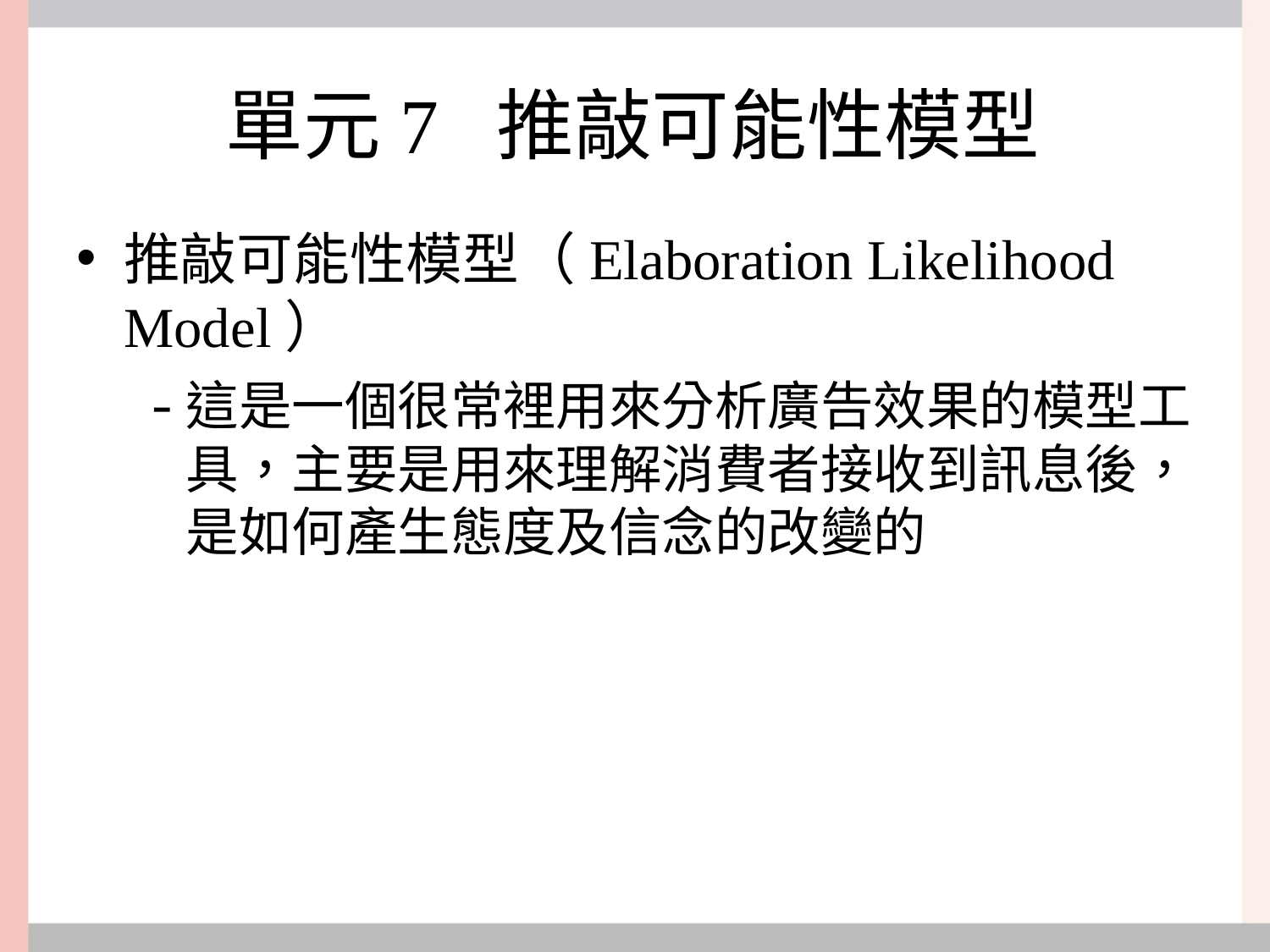

單元7  推敲可能性模型
推敲可能性模型（Elaboration Likelihood Model）
這是一個很常裡用來分析廣告效果的模型工具，主要是用來理解消費者接收到訊息後，是如何產生態度及信念的改變的